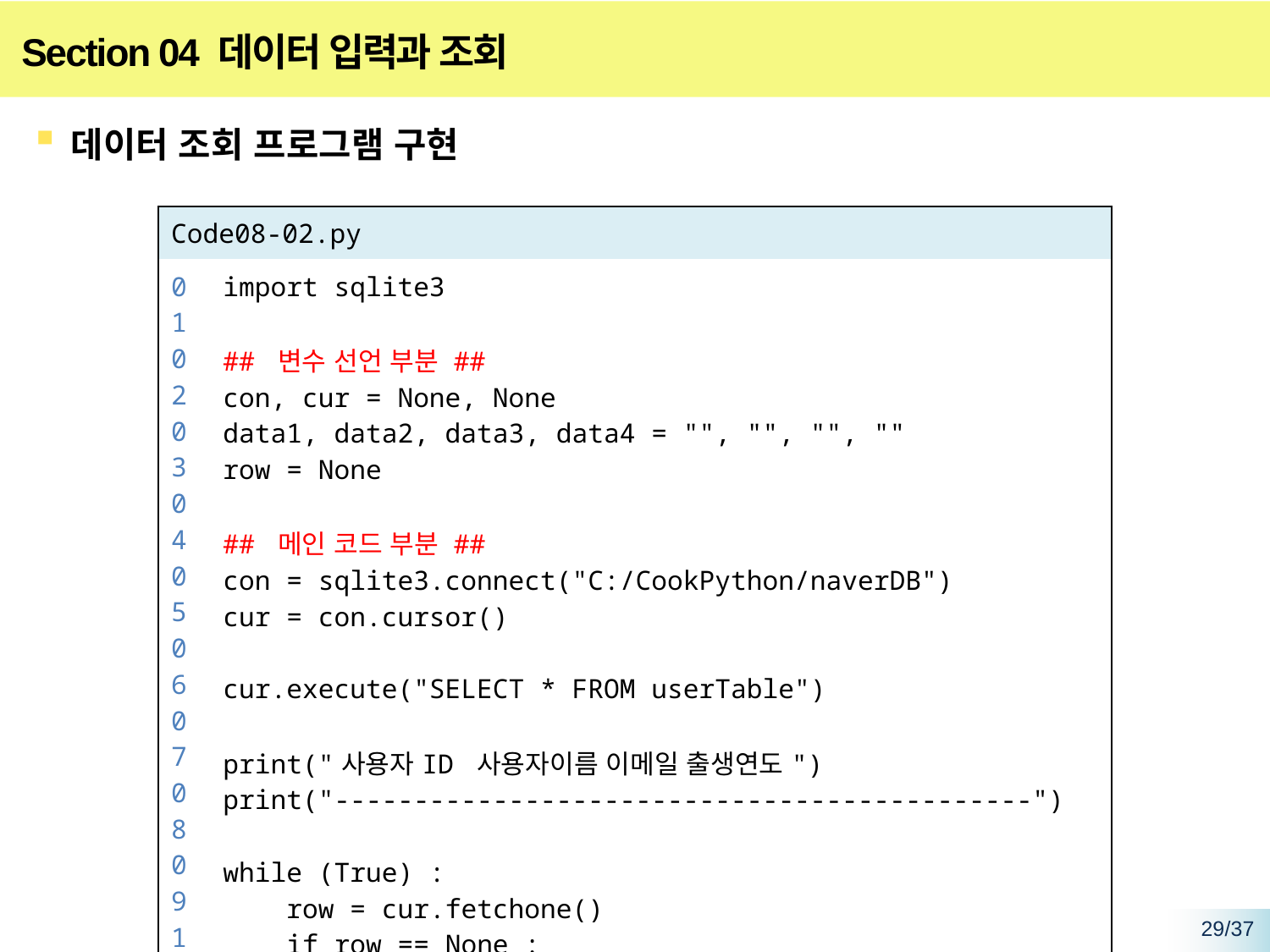

# Section 04 데이터 입력과 조회
데이터 조회 프로그램 구현
| Code08-02.py |  |
| --- | --- |
| 01 02 03 04 05 06 07 08 09 10 11 12 13 14 15 16 17 18 19 20 | import sqlite3 ## 변수 선언 부분 ## con, cur = None, None data1, data2, data3, data4 = "", "", "", "" row = None ## 메인 코드 부분 ## con = sqlite3.connect("C:/CookPython/naverDB") cur = con.cursor() cur.execute("SELECT \* FROM userTable") print("사용자ID 사용자이름 이메일 출생연도") print("--------------------------------------------") while (True) : row = cur.fetchone() if row == None : break |